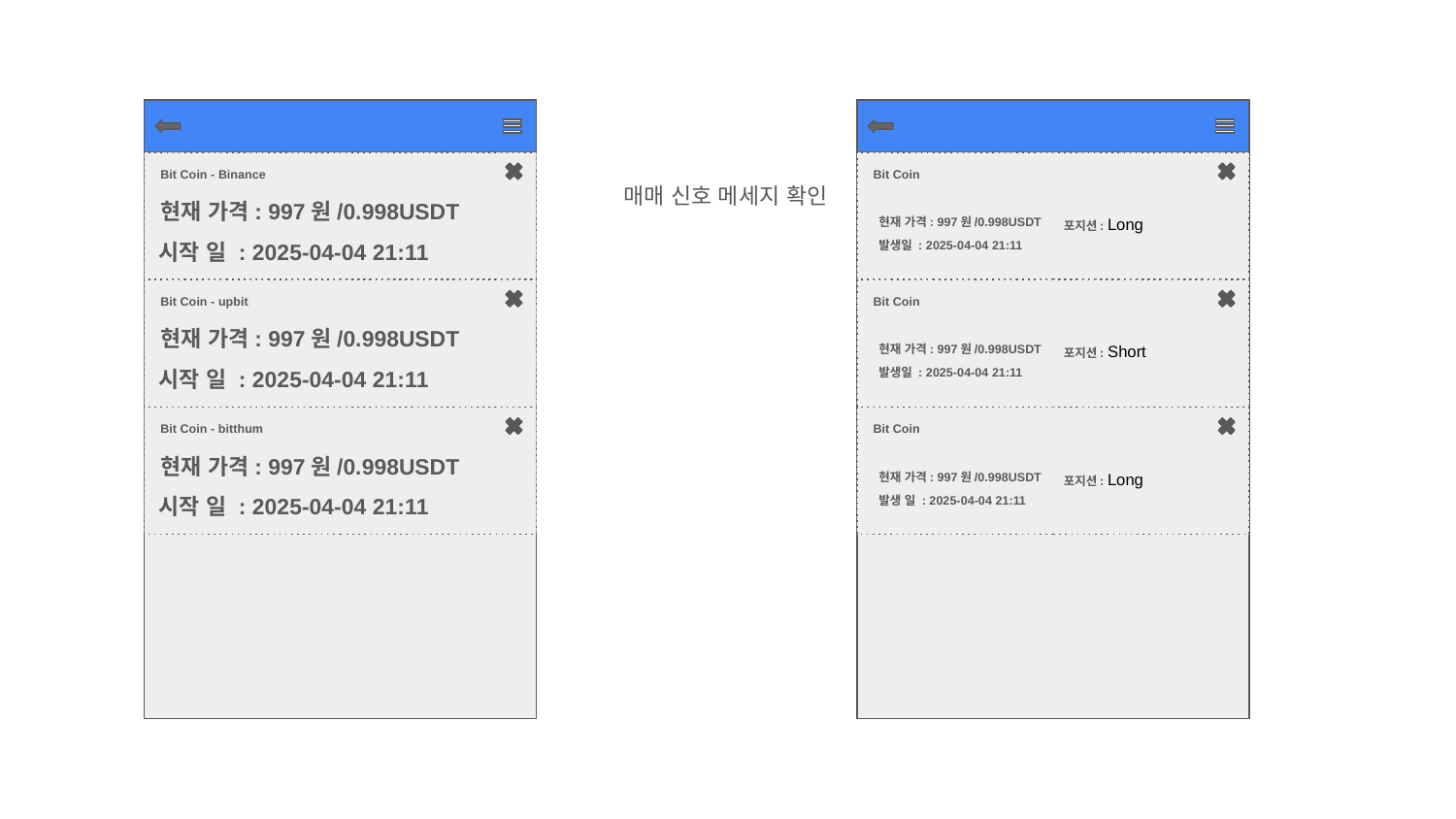

Bit Coin - Binance
현재 가격: 997원/0.998USDT
시작 일 : 2025-04-04 21:11

Bit Coin - upbit

현재 가격: 997원/0.998USDT
시작 일 : 2025-04-04 21:11

Bit Coin - bitthum

현재 가격: 997원/0.998USDT
시작 일 : 2025-04-04 21:11

Bit Coin
현재 가격: 997원/0.998USDT
포지션: Long
발생일 : 2025-04-04 21:11

매매 신호 메세지 확인
Bit Coin
현재 가격: 997원/0.998USDT
포지션: Short
발생일 : 2025-04-04 21:11

Bit Coin

현재 가격: 997원/0.998USDT
포지션: Long
발생 일 : 2025-04-04 21:11